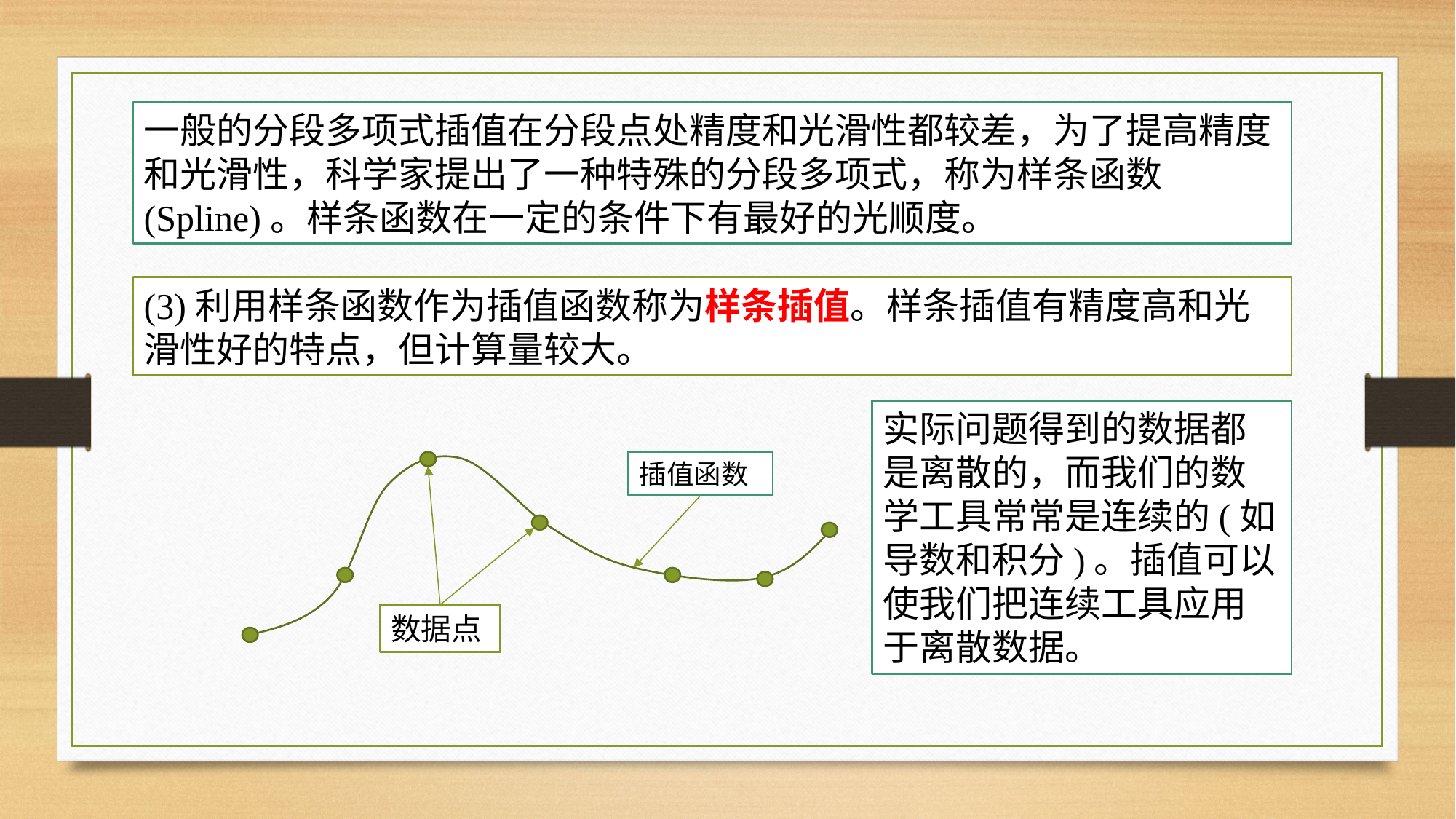

一般的分段多项式插值在分段点处精度和光滑性都较差，为了提高精度和光滑性，科学家提出了一种特殊的分段多项式，称为样条函数(Spline)。样条函数在一定的条件下有最好的光顺度。
(3)利用样条函数作为插值函数称为样条插值。样条插值有精度高和光滑性好的特点，但计算量较大。
实际问题得到的数据都是离散的，而我们的数学工具常常是连续的(如导数和积分)。插值可以使我们把连续工具应用于离散数据。

插值函数
数据点